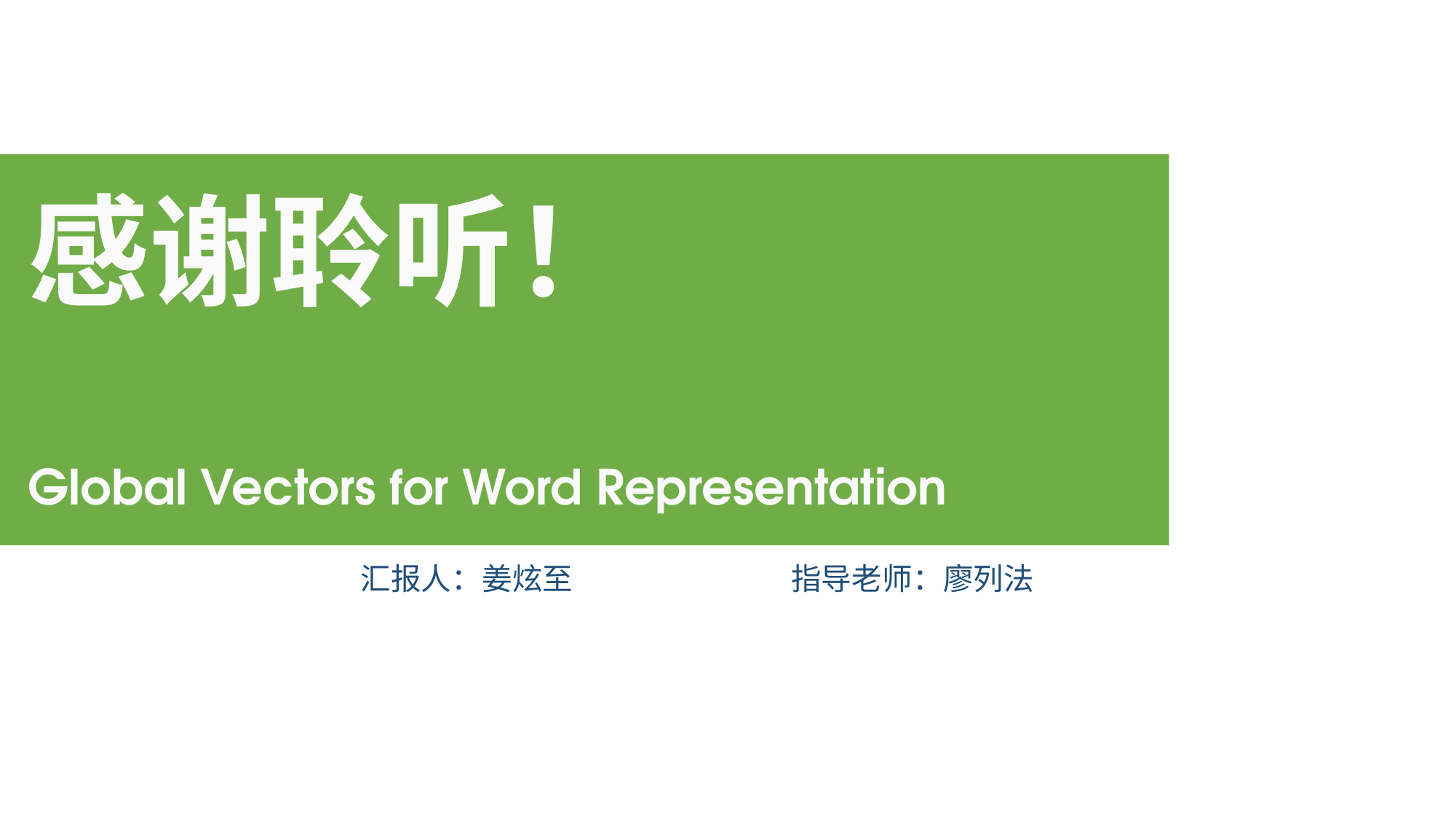

感谢聆听！
Global Vectors for Word Representation
汇报人：姜炫至
指导老师：廖列法